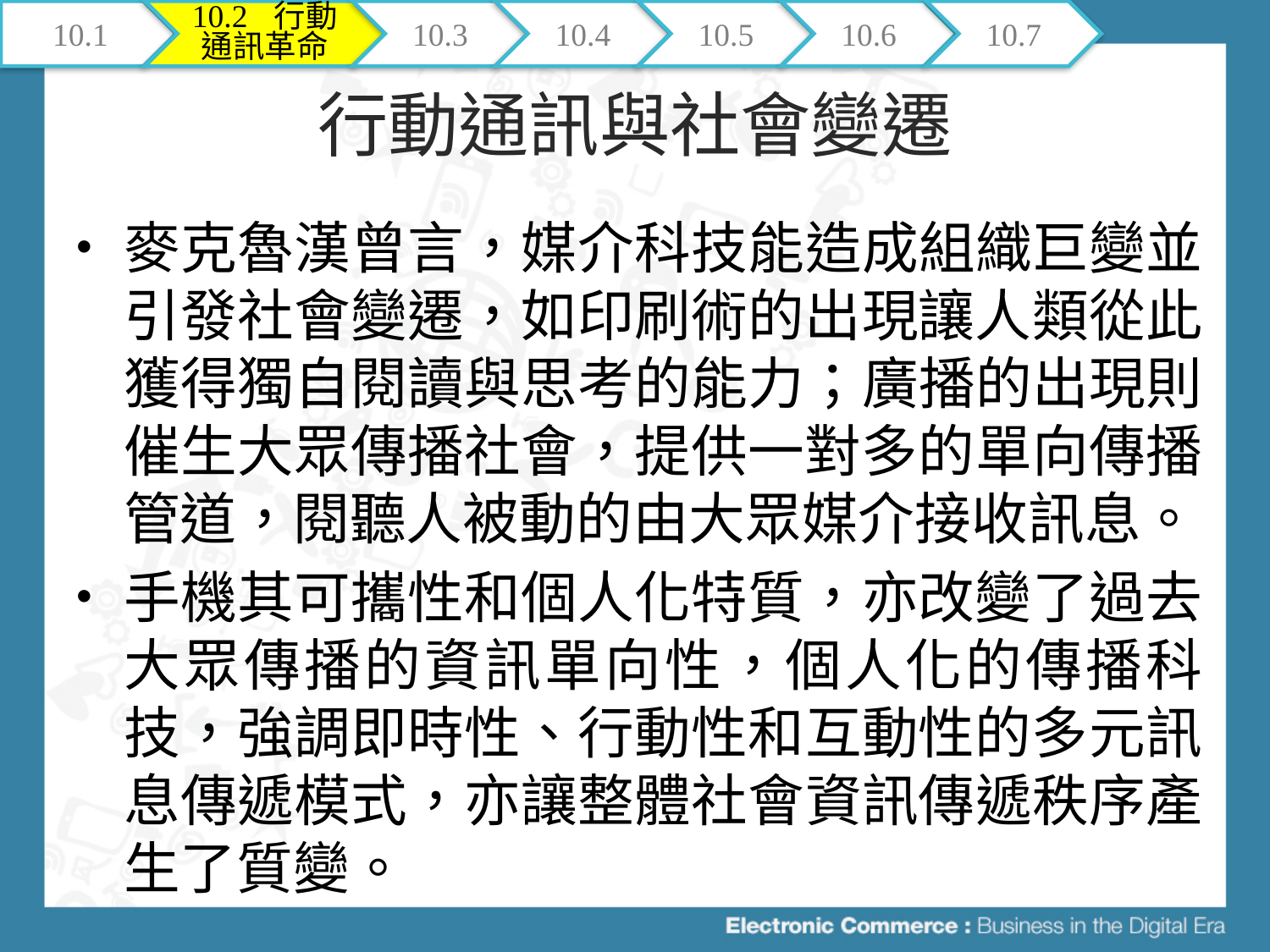

10.1
10.2 行動通訊革命
10.3
10.4
10.5
10.6
10.7
# 行動通訊與社會變遷
麥克魯漢曾言，媒介科技能造成組織巨變並引發社會變遷，如印刷術的出現讓人類從此獲得獨自閱讀與思考的能力；廣播的出現則催生大眾傳播社會，提供一對多的單向傳播管道，閱聽人被動的由大眾媒介接收訊息。
手機其可攜性和個人化特質，亦改變了過去大眾傳播的資訊單向性，個人化的傳播科技，強調即時性、行動性和互動性的多元訊息傳遞模式，亦讓整體社會資訊傳遞秩序產生了質變。